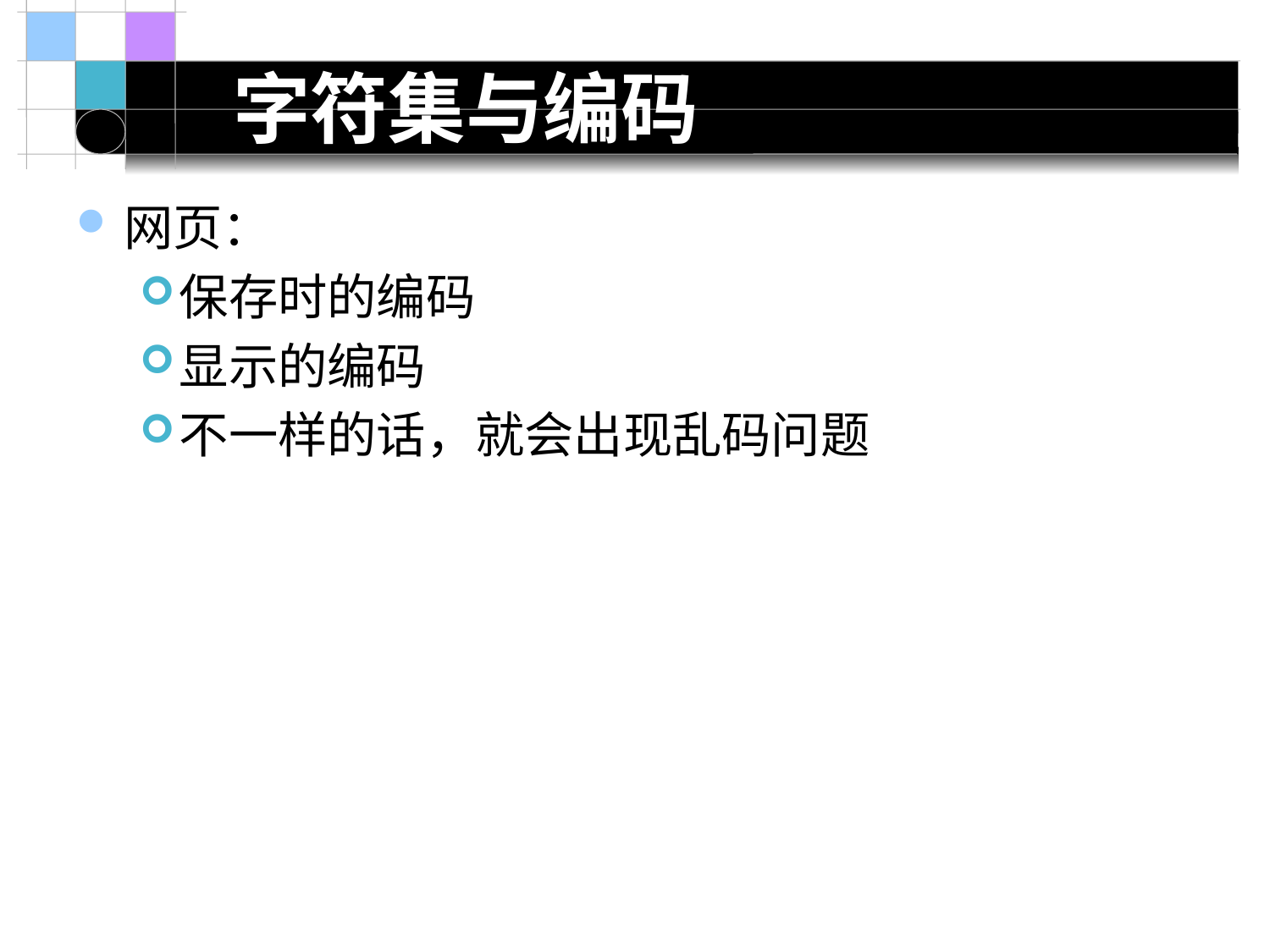

# 字符集与编码
网页：
保存时的编码
显示的编码
不一样的话，就会出现乱码问题